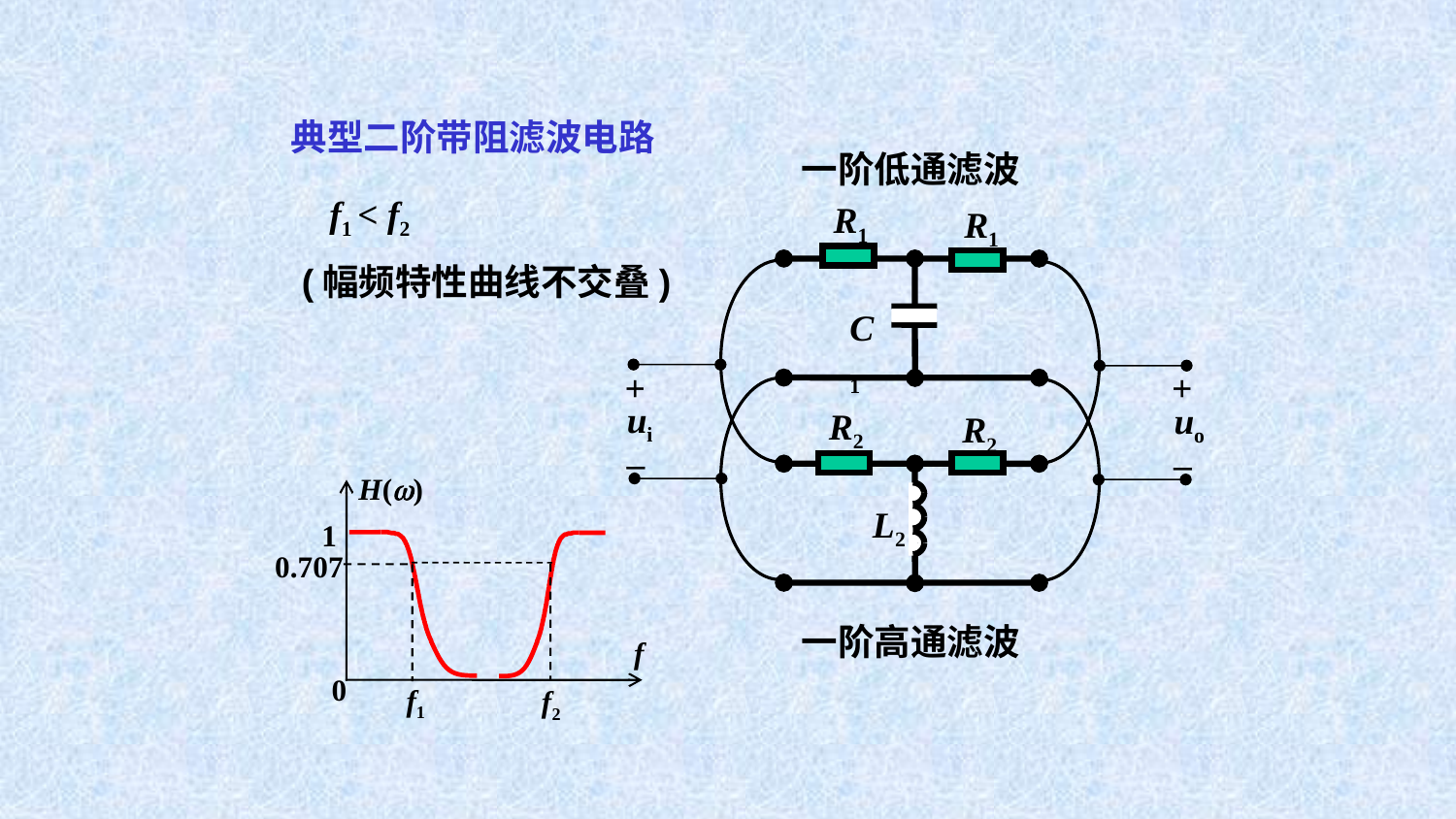

典型二阶带阻滤波电路
一阶低通滤波
   f1 < f2
(幅频特性曲线不交叠)
R1
R1

C1

+

ui
–

+

uo
–

R2
R2

L2

H(ω)

f
0

1

0.707

f1

f2
一阶高通滤波